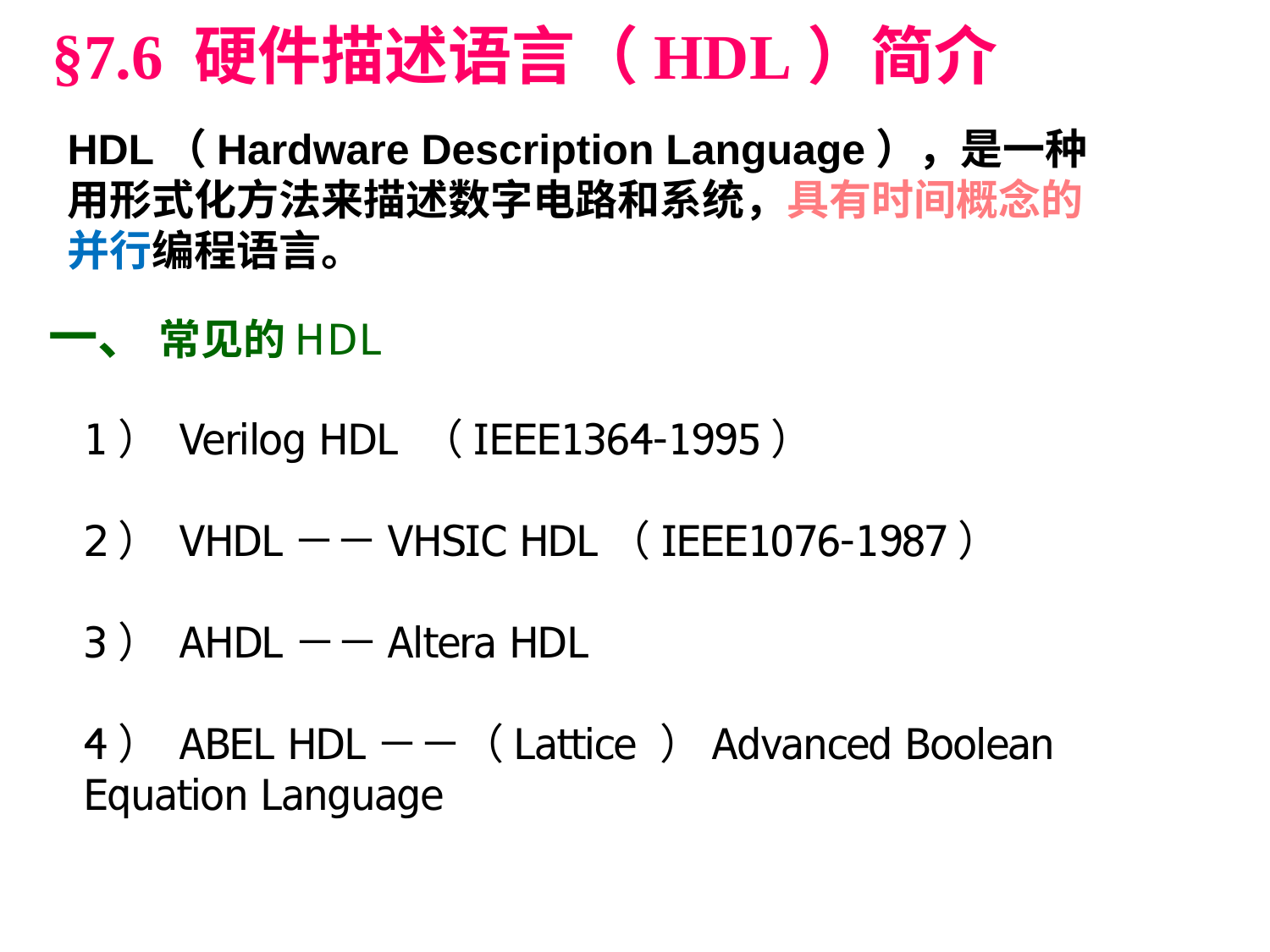

§7.6 硬件描述语言（HDL）简介
HDL（Hardware Description Language），是一种用形式化方法来描述数字电路和系统，具有时间概念的并行编程语言。
一、 常见的HDL
1） Verilog HDL （IEEE1364-1995）

2） VHDL－－VHSIC HDL（IEEE1076-1987）

3） AHDL－－Altera HDL

4） ABEL HDL－－（Lattice ）Advanced Boolean  Equation Language